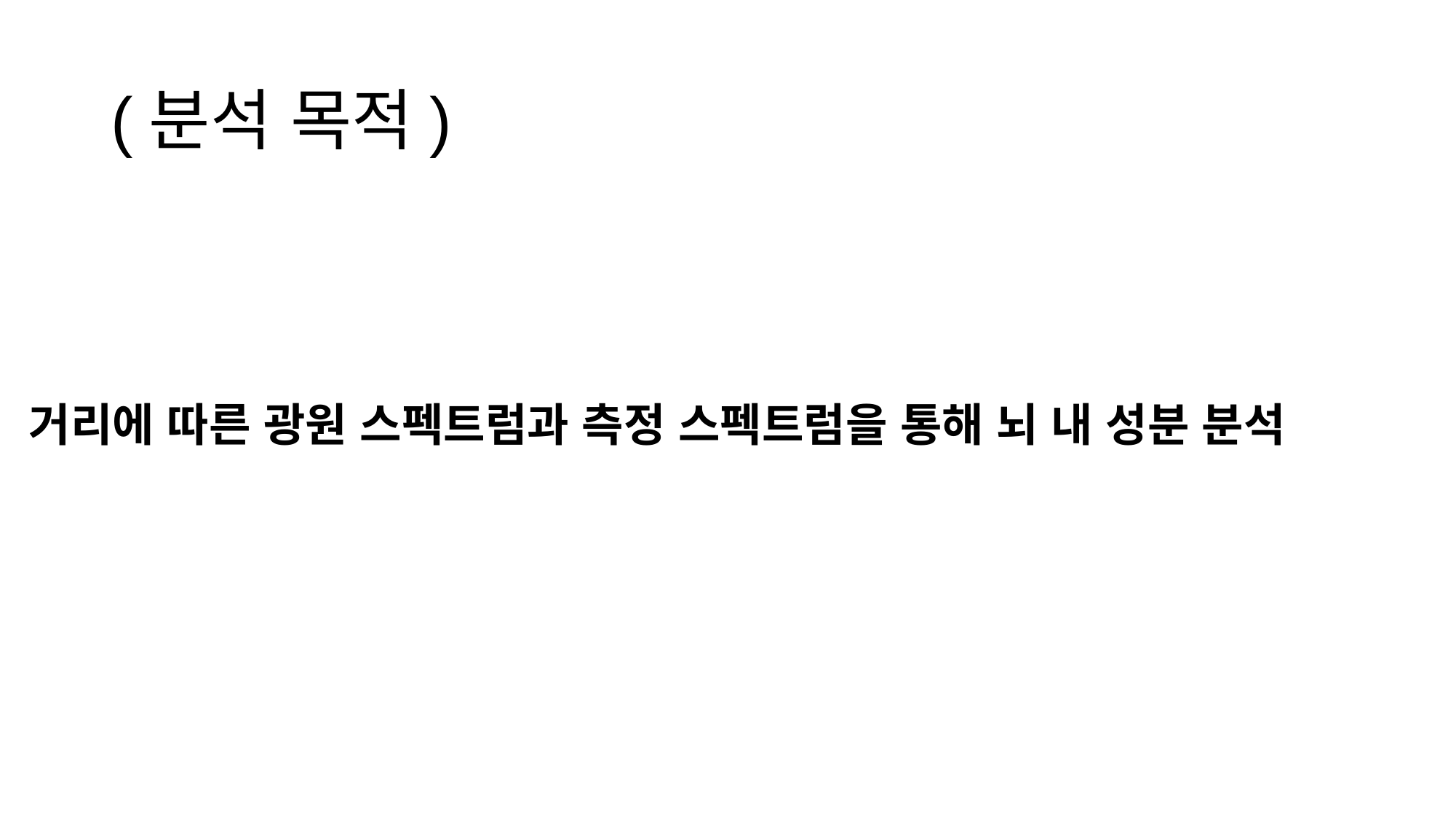

# (분석 목적)

거리에 따른 광원 스펙트럼과 측정 스펙트럼을 통해 뇌 내 성분 분석